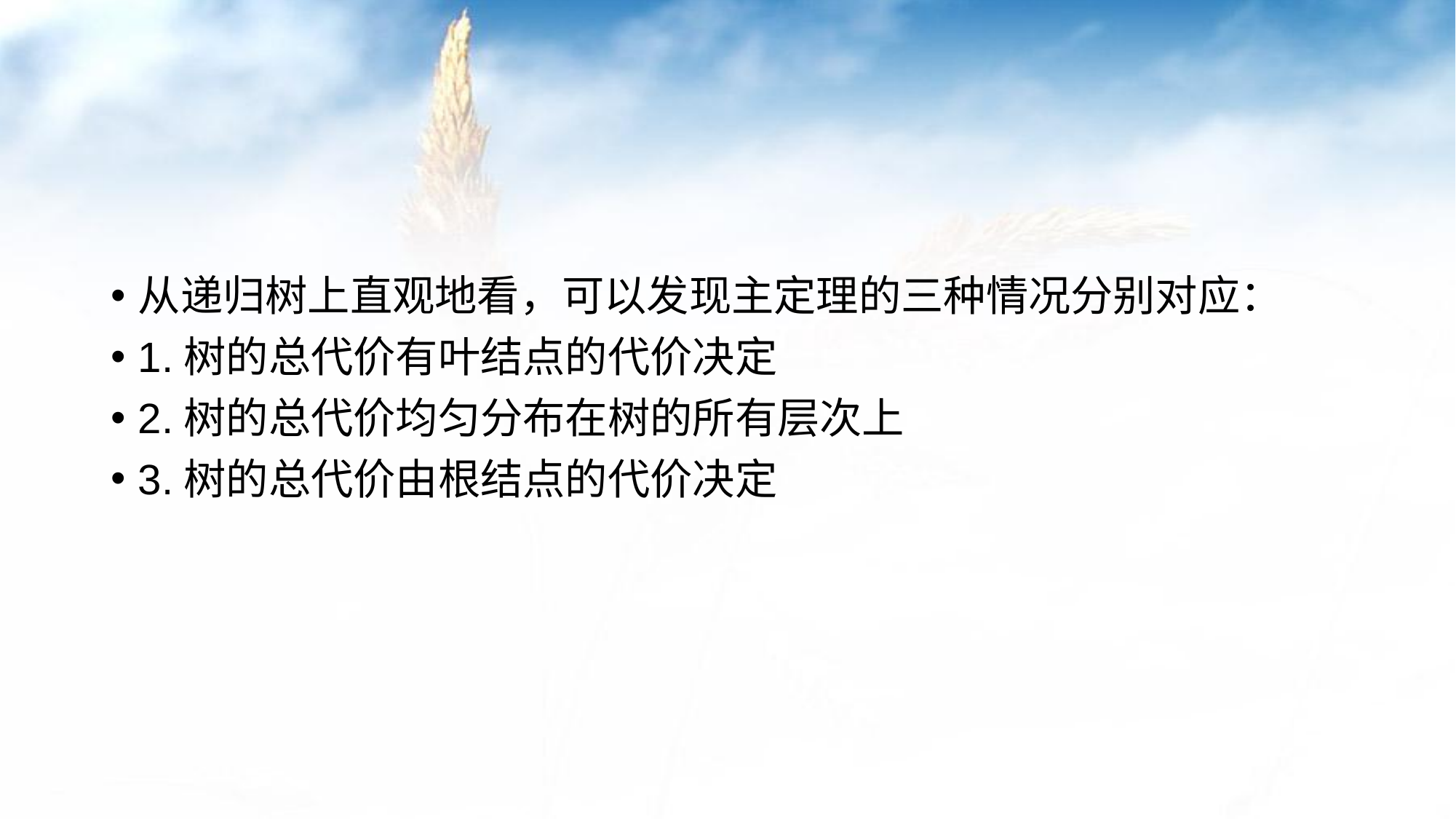

从递归树上直观地看，可以发现主定理的三种情况分别对应：
1.树的总代价有叶结点的代价决定
2.树的总代价均匀分布在树的所有层次上
3.树的总代价由根结点的代价决定